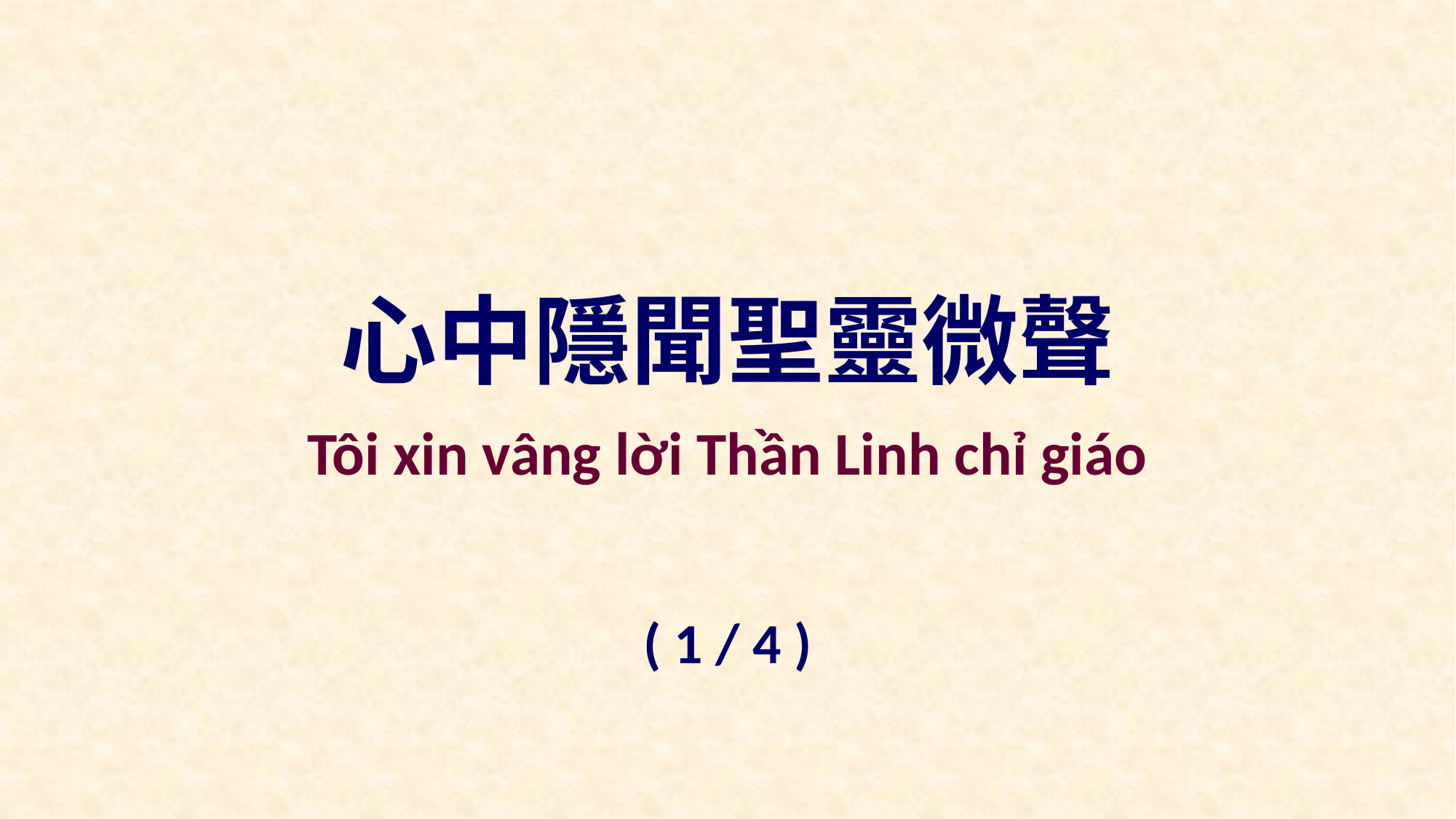

心中隱聞聖靈微聲
Tôi xin vâng lời Thần Linh chỉ giáo
( 1 / 4 )